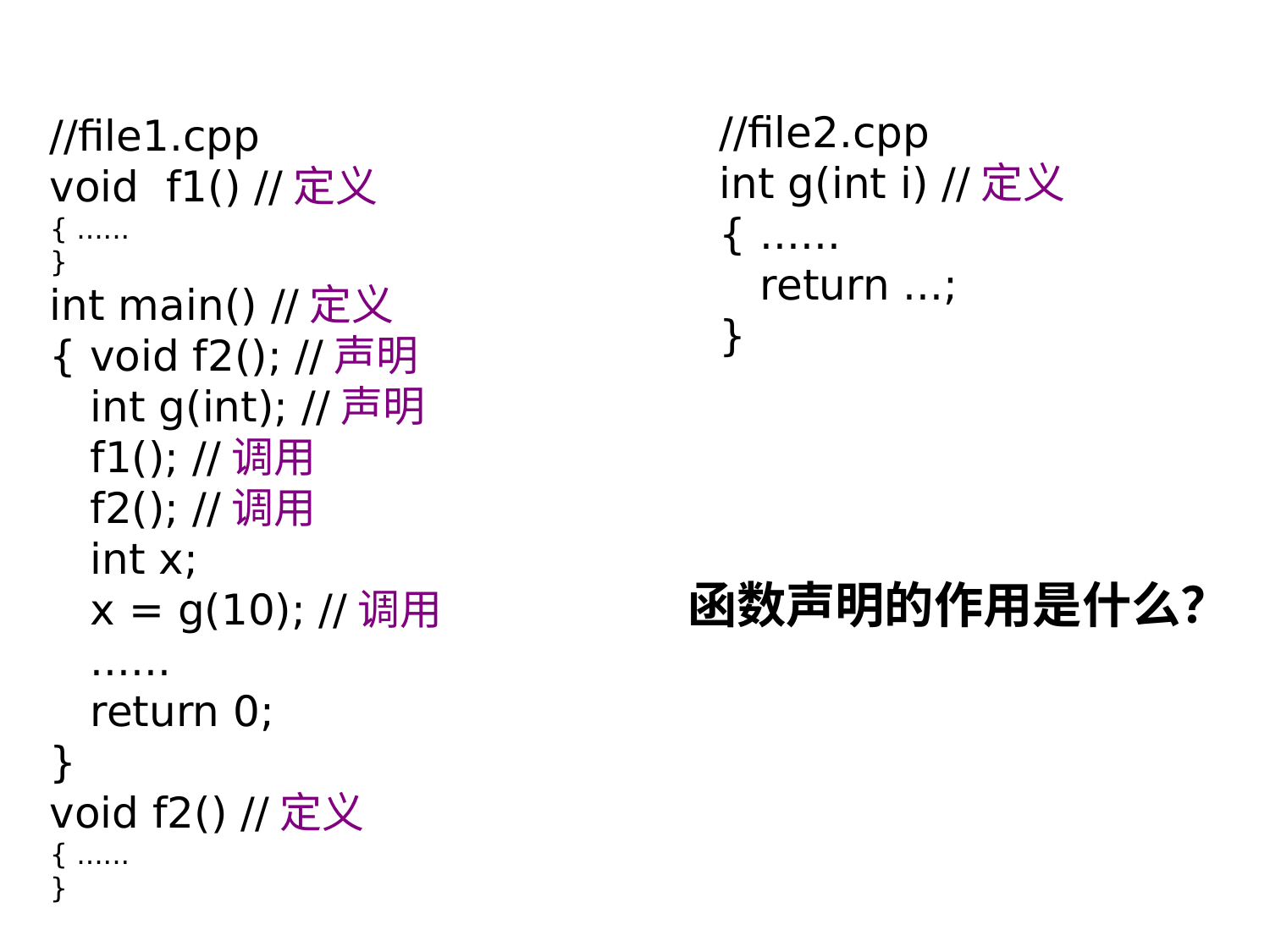

//file2.cpp
int g(int i) //定义
{ ......
   return ...;
}
//file1.cpp
void  f1() //定义
{ ......
}
int main() //定义
{ void f2(); //声明
   int g(int); //声明
   f1(); //调用
   f2(); //调用
   int x;
   x = g(10); //调用
   ......
   return 0;
}
void f2() //定义
{ ......
}
函数声明的作用是什么？